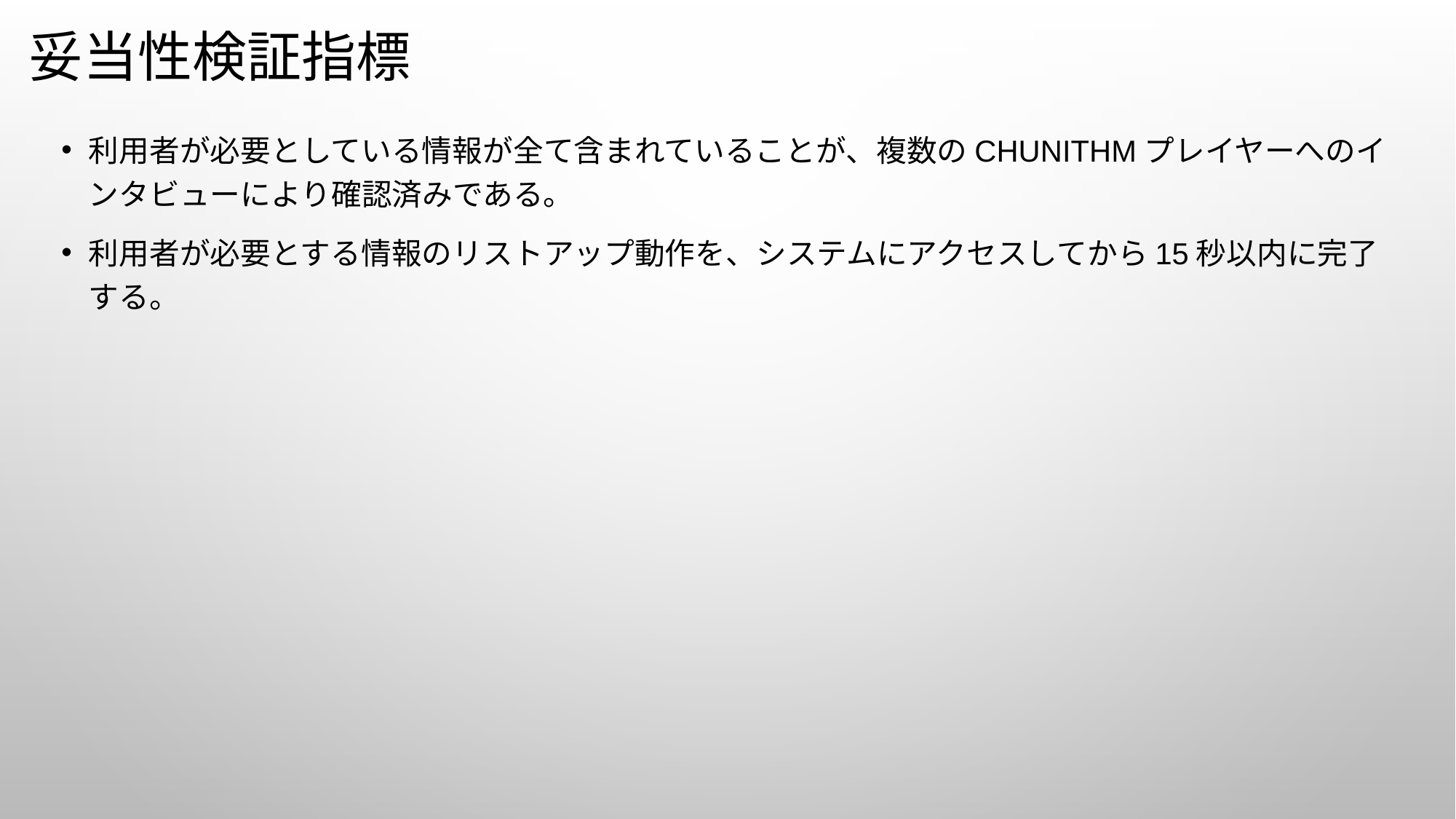

# 妥当性検証指標
利用者が必要としている情報が全て含まれていることが、複数のCHUNITHMプレイヤーへのインタビューにより確認済みである。
利用者が必要とする情報のリストアップ動作を、システムにアクセスしてから15秒以内に完了する。